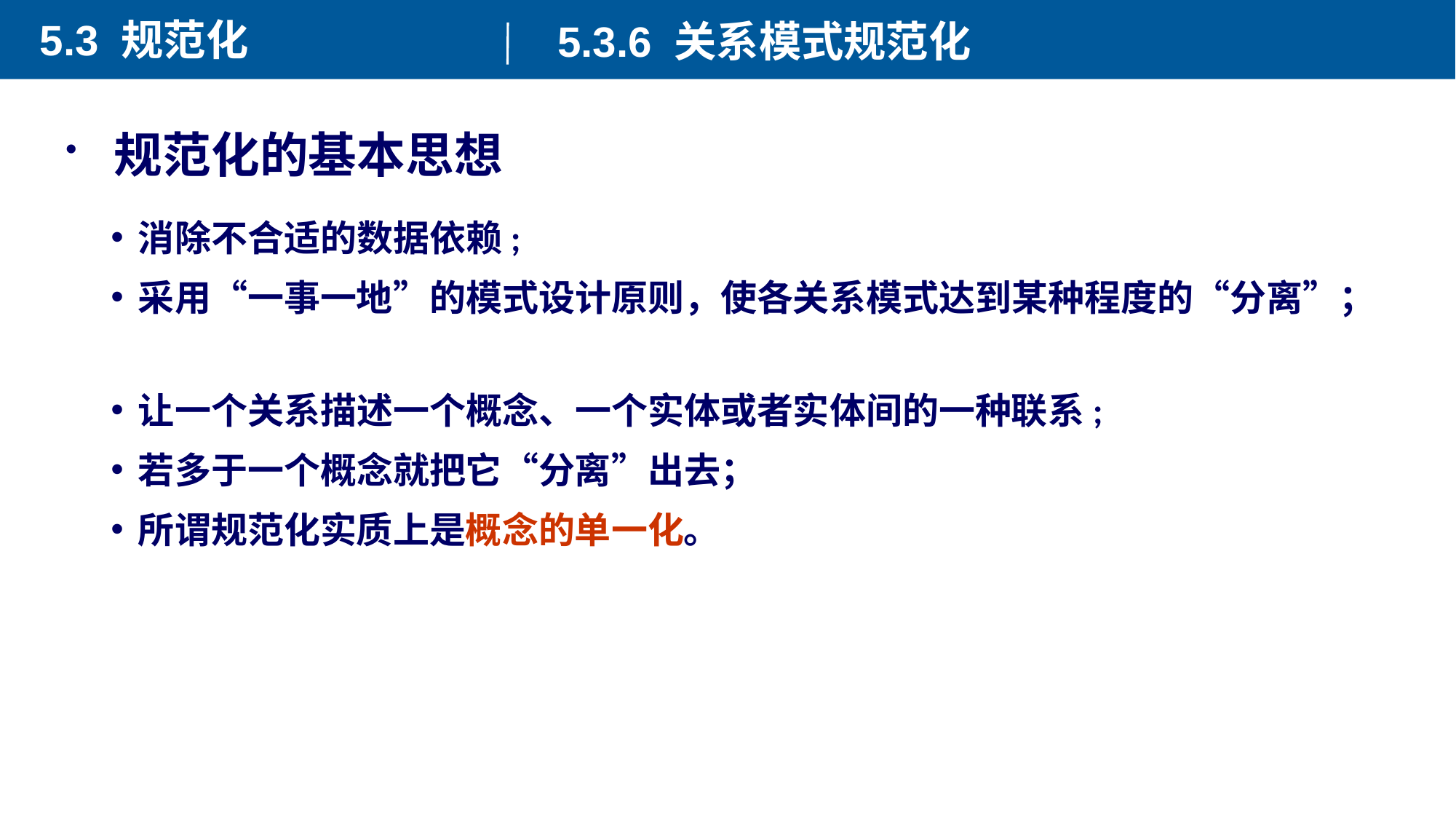

5.3 规范化
5.3.6 关系模式规范化
 规范化的基本思想
消除不合适的数据依赖;
采用“一事一地”的模式设计原则，使各关系模式达到某种程度的“分离”；
让一个关系描述一个概念、一个实体或者实体间的一种联系;
若多于一个概念就把它“分离”出去；
所谓规范化实质上是概念的单一化。